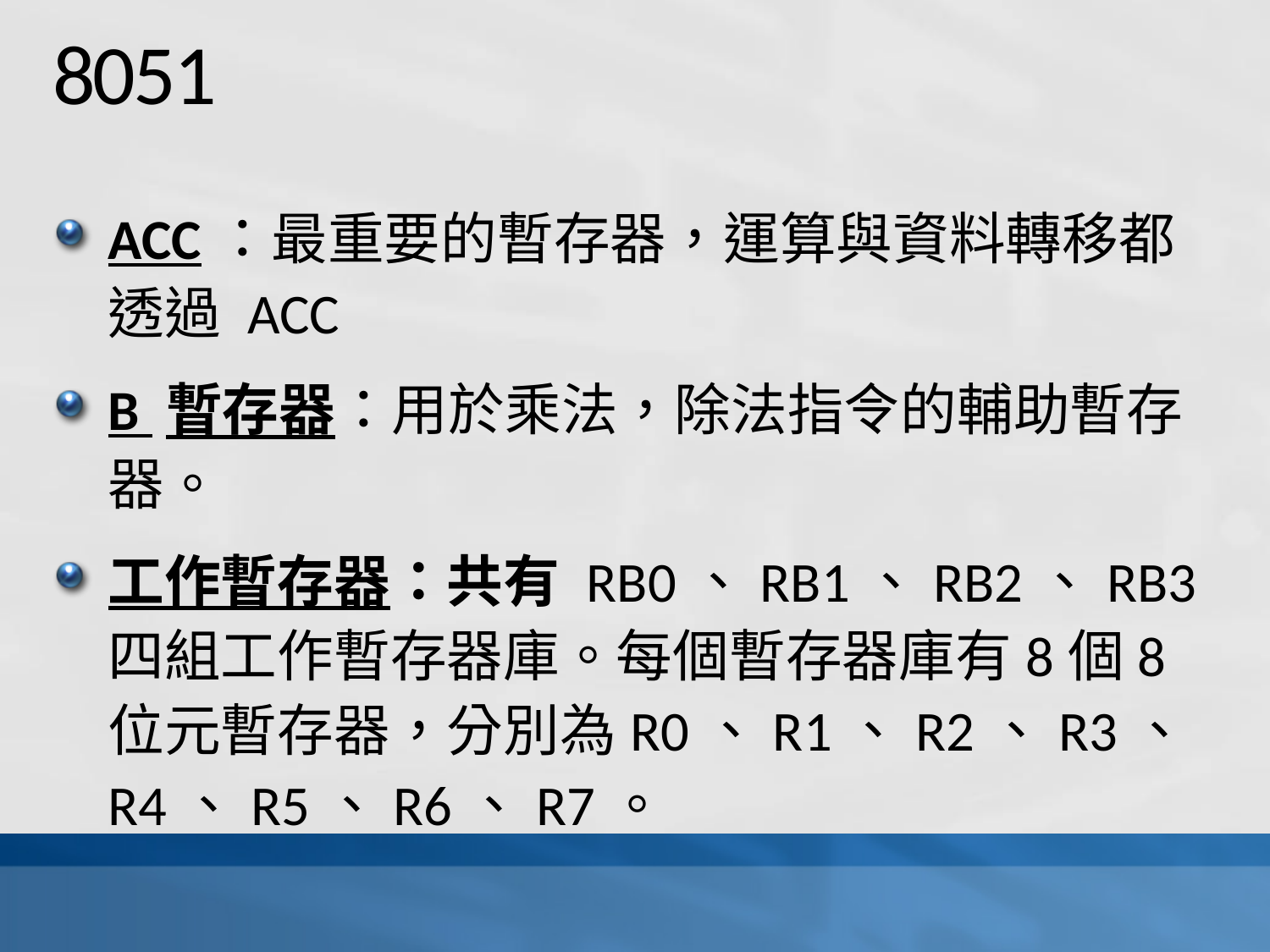

# 8051
ACC：最重要的暫存器，運算與資料轉移都透過 ACC
B 暫存器：用於乘法，除法指令的輔助暫存器。
工作暫存器：共有 RB0、RB1、RB2、RB3四組工作暫存器庫。每個暫存器庫有8個8位元暫存器，分別為R0、R1、R2、R3、R4、R5、R6、R7。